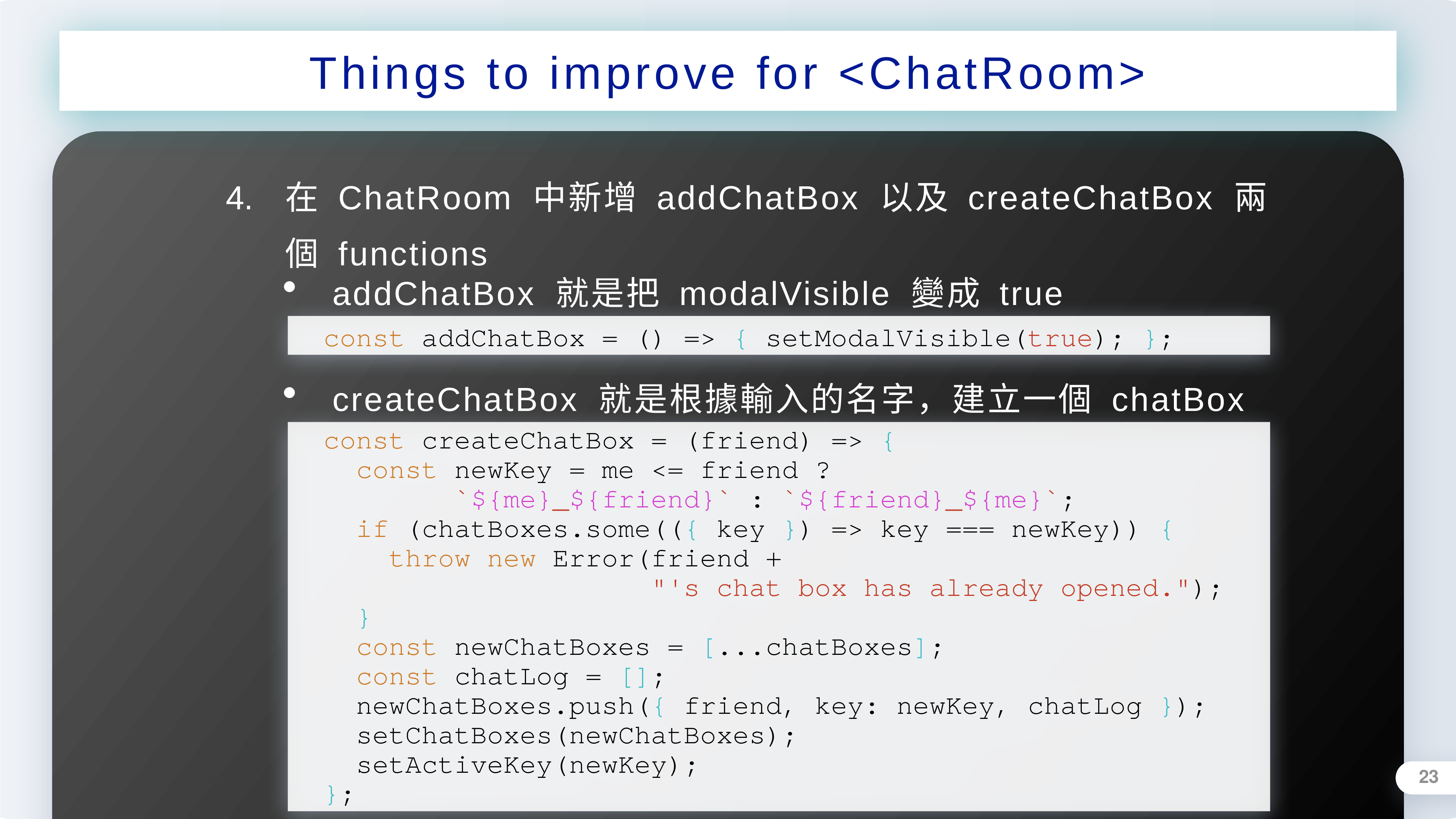

Things to improve for <ChatRoom>
在 ChatRoom 中新增 addChatBox 以及 createChatBox 兩個 functions
addChatBox 就是把 modalVisible 變成 true
  const addChatBox = () => { setModalVisible(true); };
createChatBox 就是根據輸入的名字，建立一個 chatBox
  const createChatBox = (friend) => {
    const newKey = me <= friend ?
          `${me}_${friend}` : `${friend}_${me}`;
    if (chatBoxes.some(({ key }) => key === newKey)) {
      throw new Error(friend +
                      "'s chat box has already opened.");
    }
    const newChatBoxes = [...chatBoxes];
    const chatLog = [];
    newChatBoxes.push({ friend, key: newKey, chatLog });
    setChatBoxes(newChatBoxes);
    setActiveKey(newKey);
  };
23
在 signedIn 之後把 me 存到 savedMe